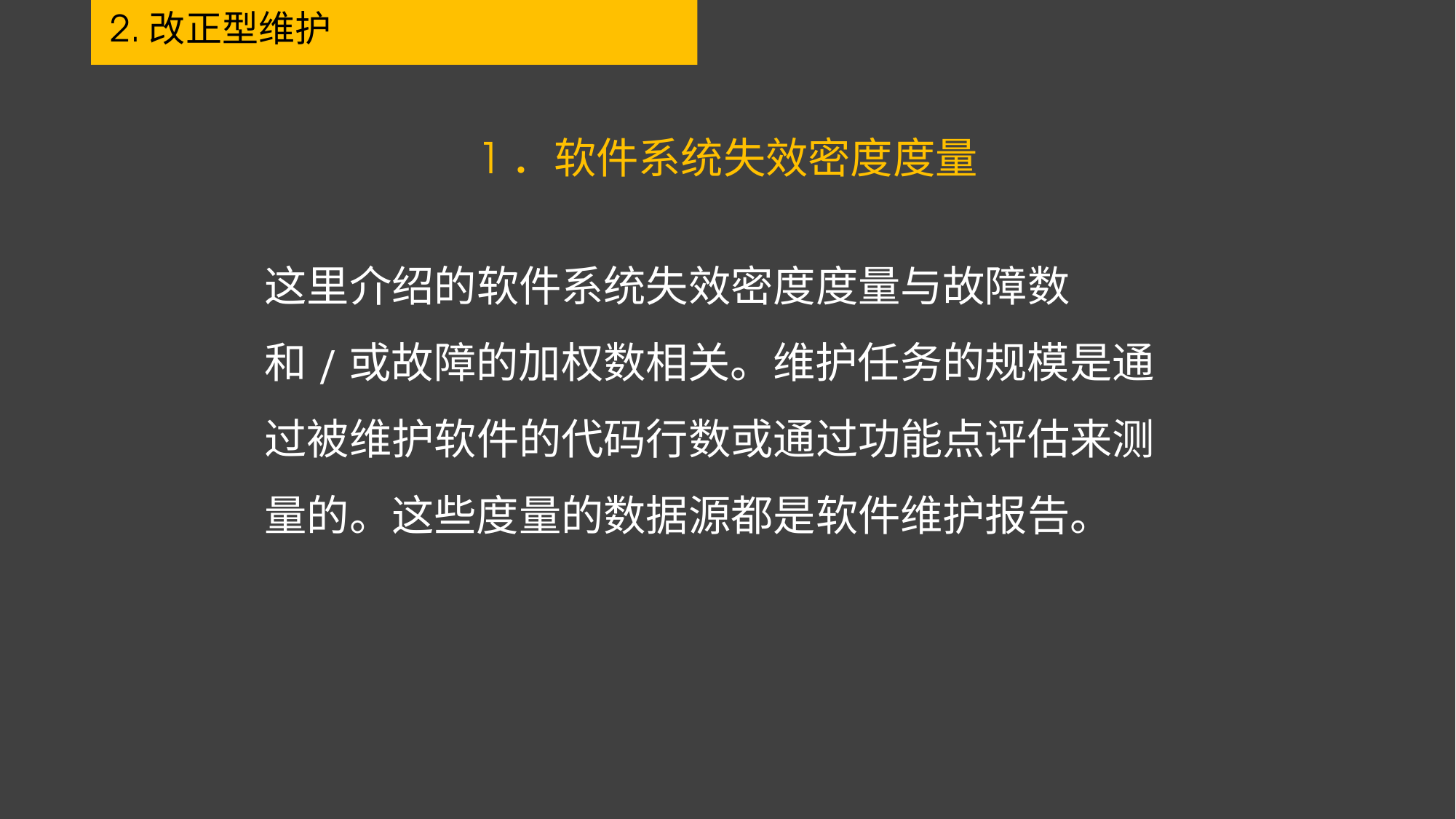

2.改正型维护
1．软件系统失效密度度量
这里介绍的软件系统失效密度度量与故障数和/或故障的加权数相关。维护任务的规模是通过被维护软件的代码行数或通过功能点评估来测量的。这些度量的数据源都是软件维护报告。